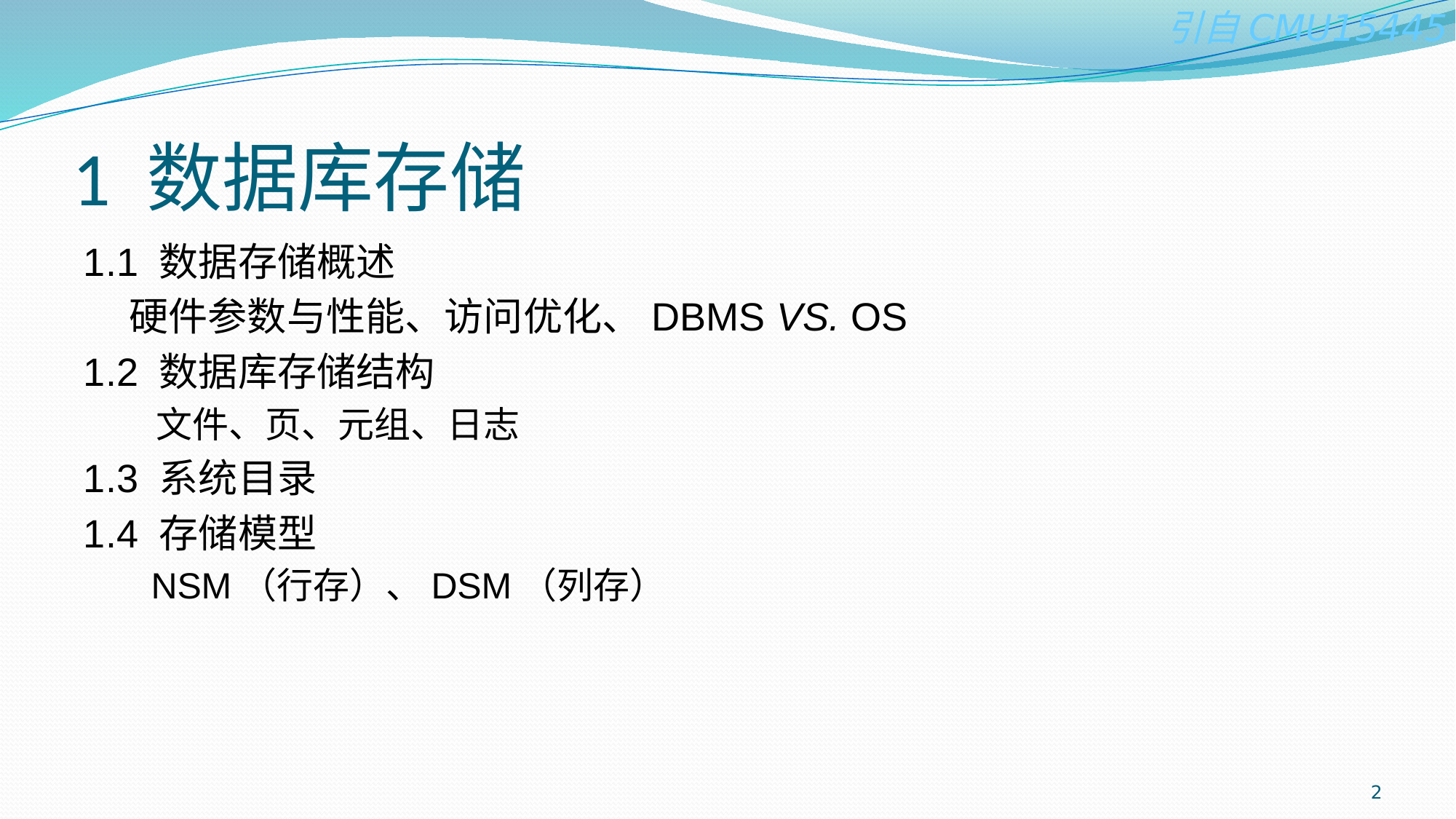

# 1 数据库存储
1.1 数据存储概述
    硬件参数与性能、访问优化、DBMS VS. OS
1.2 数据库存储结构
  文件、页、元组、日志
1.3 系统目录
1.4 存储模型
  NSM（行存）、DSM（列存）
2